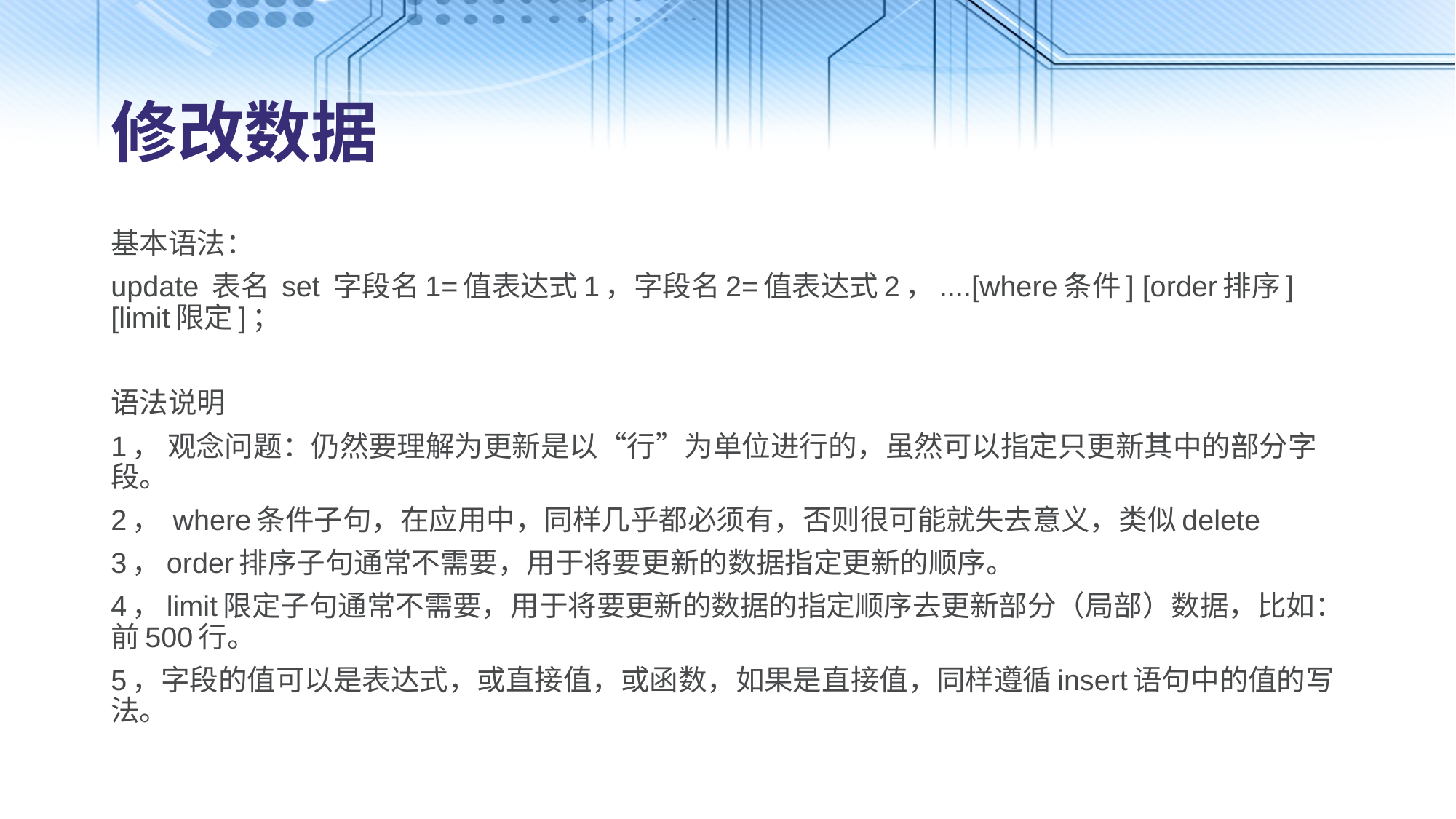

# 修改数据
基本语法：
update 表名 set 字段名1=值表达式1，字段名2=值表达式2，....[where条件] [order排序] [limit限定]；

语法说明
1， 观念问题：仍然要理解为更新是以“行”为单位进行的，虽然可以指定只更新其中的部分字段。
2， where条件子句，在应用中，同样几乎都必须有，否则很可能就失去意义，类似delete
3，order排序子句通常不需要，用于将要更新的数据指定更新的顺序。
4，limit限定子句通常不需要，用于将要更新的数据的指定顺序去更新部分（局部）数据，比如：前500行。
5，字段的值可以是表达式，或直接值，或函数，如果是直接值，同样遵循insert语句中的值的写法。